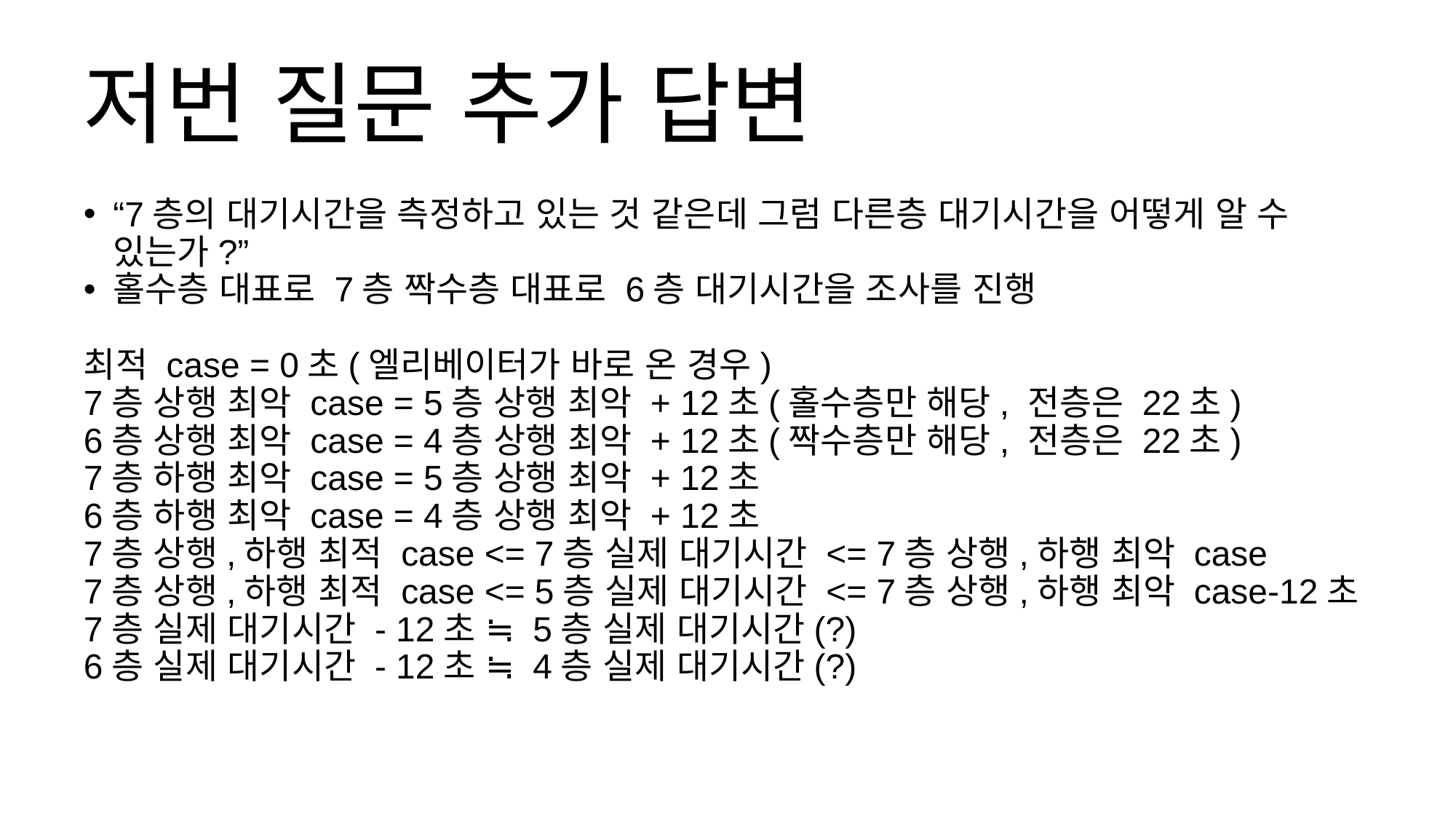

# 저번 질문 추가 답변
“7층의 대기시간을 측정하고 있는 것 같은데 그럼 다른층 대기시간을 어떻게 알 수 있는가?”
홀수층 대표로 7층 짝수층 대표로 6층 대기시간을 조사를 진행

최적 case = 0초(엘리베이터가 바로 온 경우)
7층 상행 최악 case = 5층 상행 최악 + 12초(홀수층만 해당, 전층은 22초)
6층 상행 최악 case = 4층 상행 최악 + 12초(짝수층만 해당, 전층은 22초)
7층 하행 최악 case = 5층 상행 최악 + 12초
6층 하행 최악 case = 4층 상행 최악 + 12초
7층 상행,하행 최적 case <= 7층 실제 대기시간 <= 7층 상행,하행 최악 case
7층 상행,하행 최적 case <= 5층 실제 대기시간 <= 7층 상행,하행 최악 case-12초
7층 실제 대기시간 - 12초 ≒ 5층 실제 대기시간(?)
6층 실제 대기시간 - 12초 ≒ 4층 실제 대기시간(?)